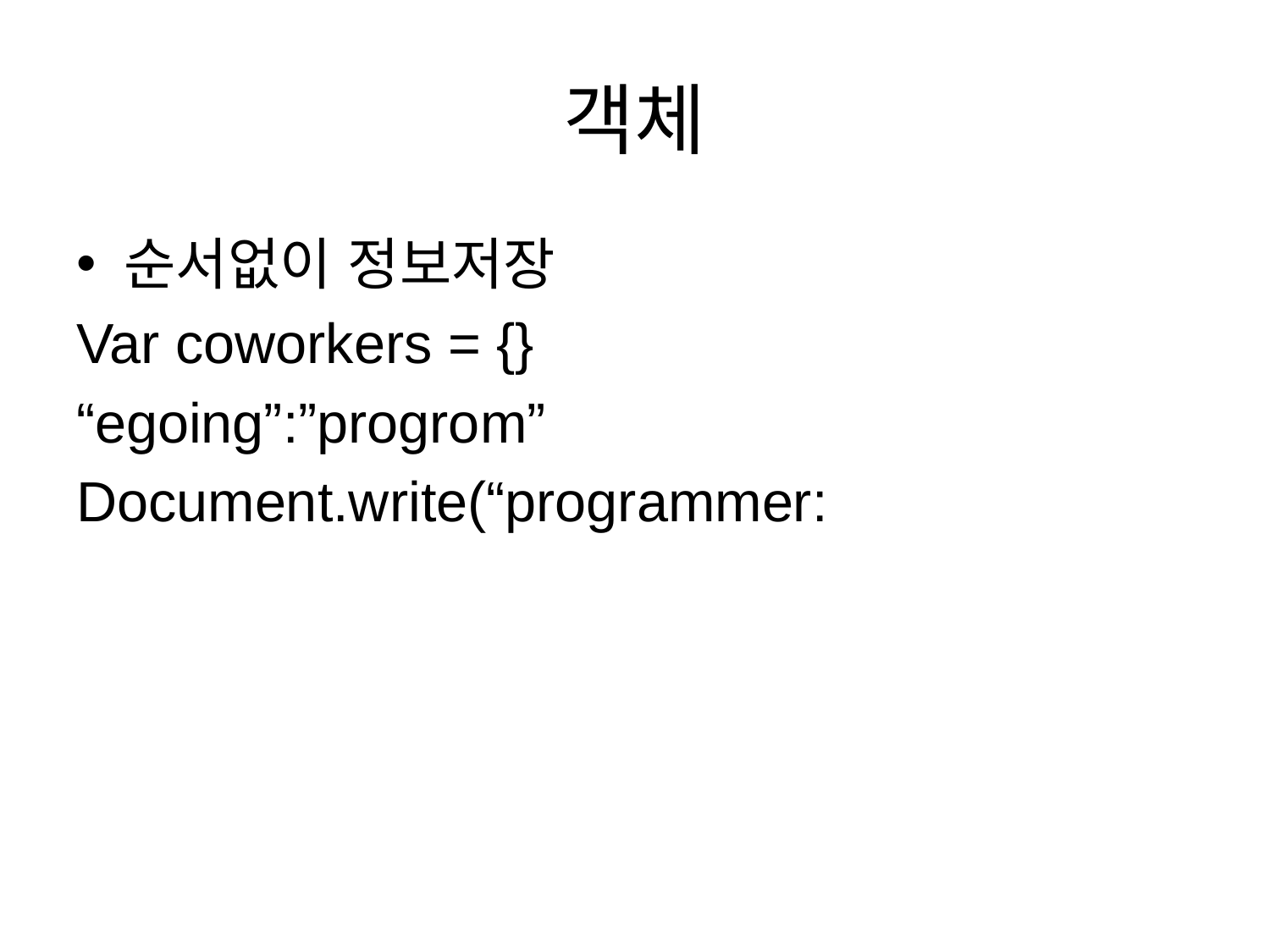

# 객체
순서없이 정보저장
Var coworkers = {}
“egoing”:”progrom”
Document.write(“programmer: